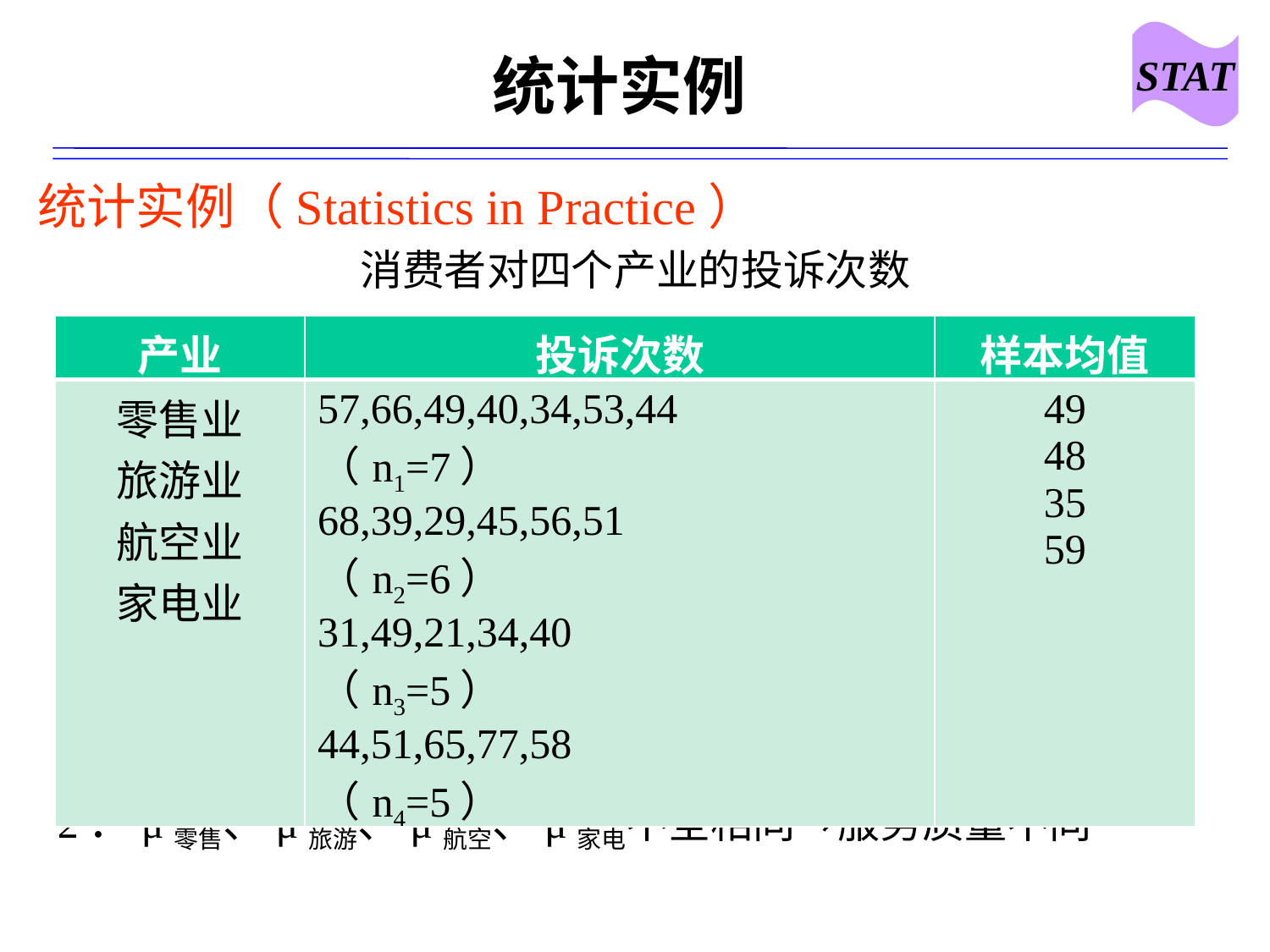

STAT
# 统计实例

统计实例（Statistics in Practice）
消费者对四个产业的投诉次数

| 产业 | 投诉次数 | 样本均值 |
| --- | --- | --- |
| 零售业 旅游业 航空业 家电业 | 57,66,49,40,34,53,44 （n1=7） 68,39,29,45,56,51 （n2=6） 31,49,21,34,40 （n3=5） 44,51,65,77,58 （n4=5） | 49 48 35 59 |

问题：四类产业的服务质量是否相同？
1．μ零售=μ旅游=μ航空=μ家电→服务质量相同；
2．μ零售、μ旅游、μ航空、μ家电不全相同→服务质量不同